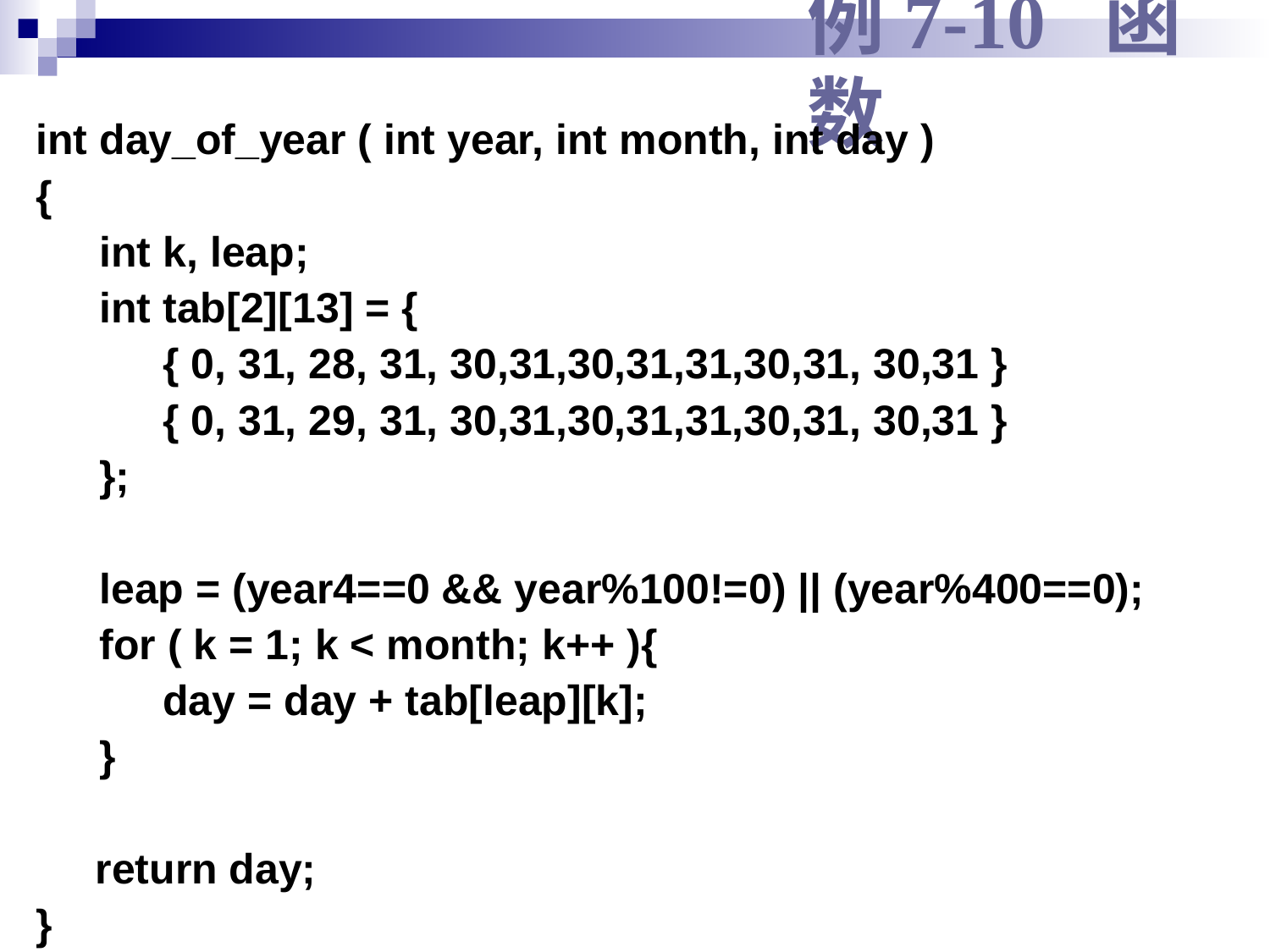

# 例7-10  函数
int day_of_year ( int year, int month, int day )
{
int k, leap;
int tab[2][13] = {
{ 0, 31, 28, 31, 30,31,30,31,31,30,31, 30,31 }
{ 0, 31, 29, 31, 30,31,30,31,31,30,31, 30,31 }
};

leap = (year4==0 && year%100!=0) || (year%400==0);
for ( k = 1; k < month; k++ ){
day = day + tab[leap][k];
}

     return day;
}